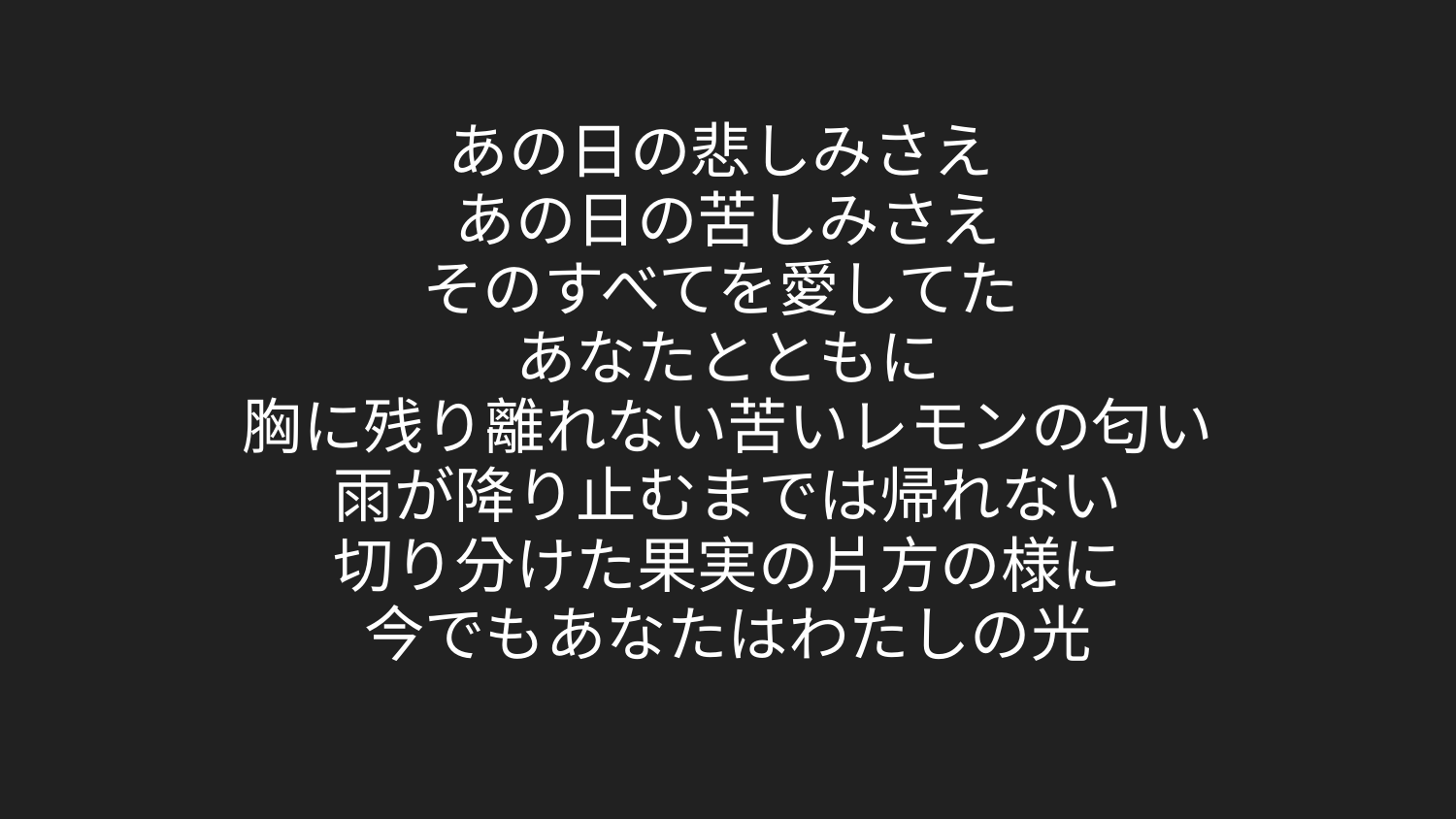

あの日の悲しみさえ
あの日の苦しみさえ
そのすべてを愛してた
あなたとともに
胸に残り離れない苦いレモンの匂い
雨が降り止むまでは帰れない
切り分けた果実の片方の様に
今でもあなたはわたしの光